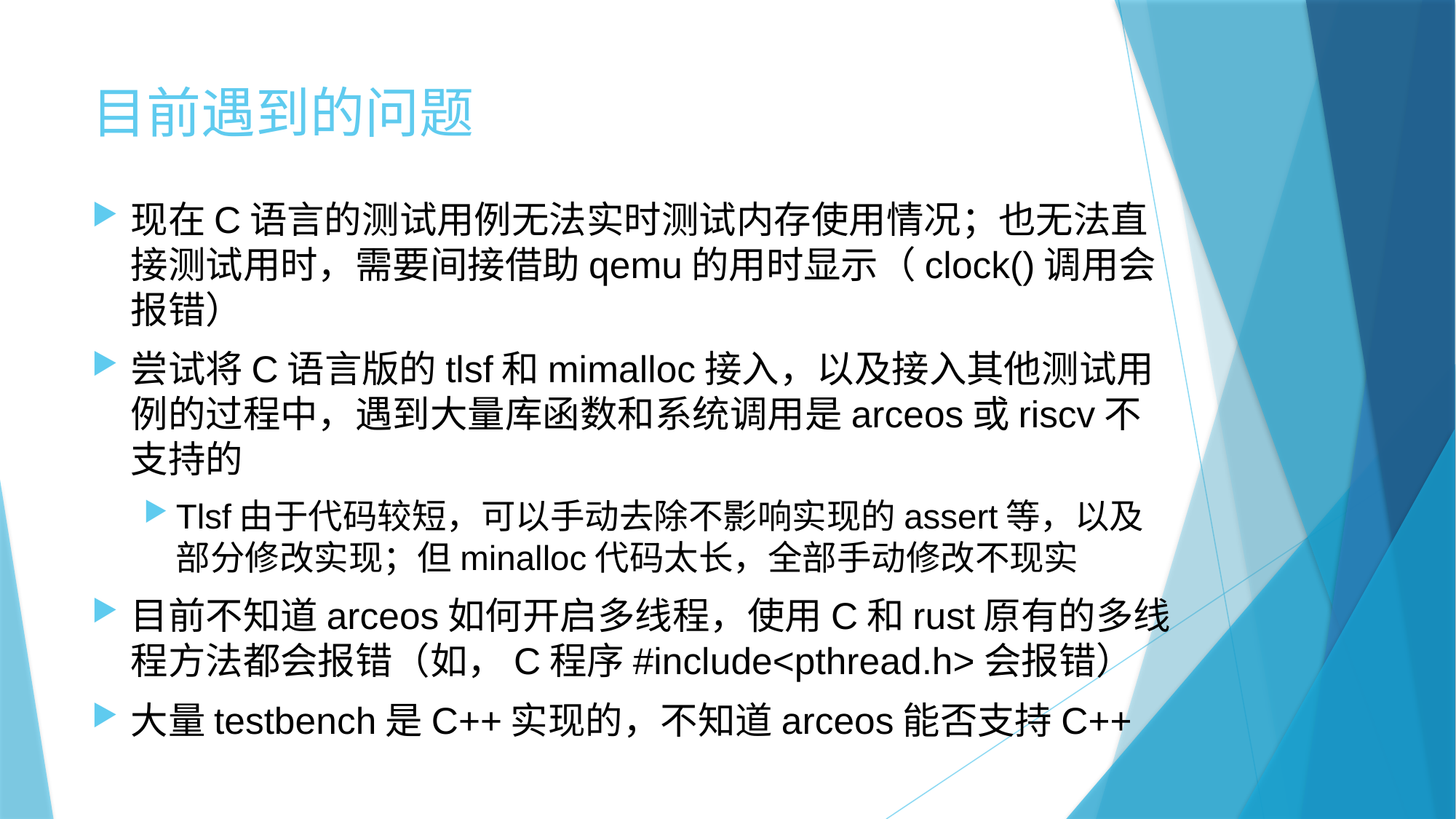

# 目前遇到的问题
现在C语言的测试用例无法实时测试内存使用情况；也无法直接测试用时，需要间接借助qemu的用时显示（clock()调用会报错）
尝试将C语言版的tlsf和mimalloc接入，以及接入其他测试用例的过程中，遇到大量库函数和系统调用是arceos或riscv不支持的
Tlsf由于代码较短，可以手动去除不影响实现的assert等，以及部分修改实现；但minalloc代码太长，全部手动修改不现实
目前不知道arceos如何开启多线程，使用C和rust原有的多线程方法都会报错（如，C程序#include<pthread.h>会报错）
大量testbench是C++实现的，不知道arceos能否支持C++